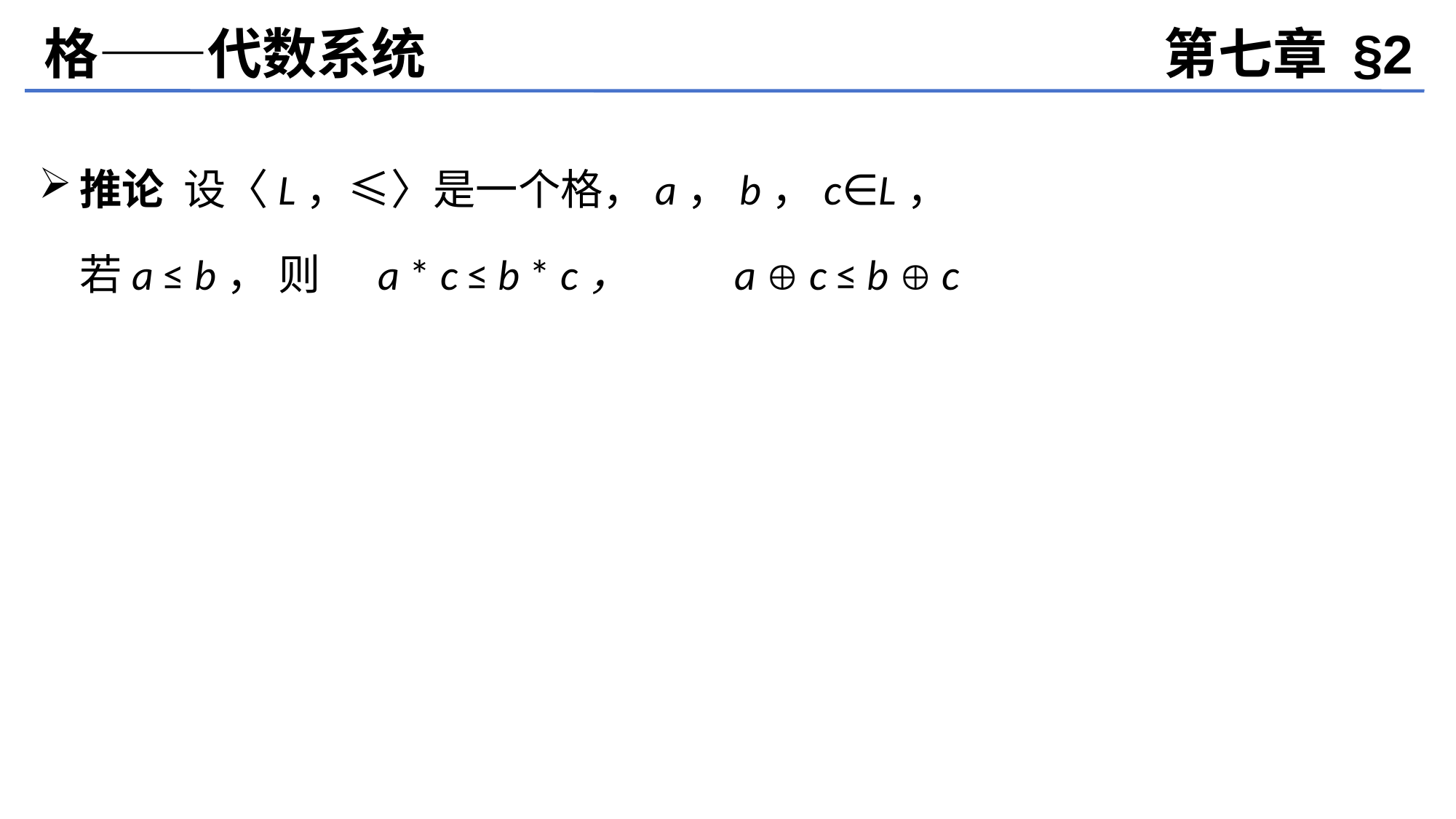

格——代数系统
第七章 §2
推论  设〈L，≤〉是一个格，a，b，c∈L，
	若a ≤ b， 则     a * c ≤ b * c，	a ⊕ c ≤ b ⊕ c